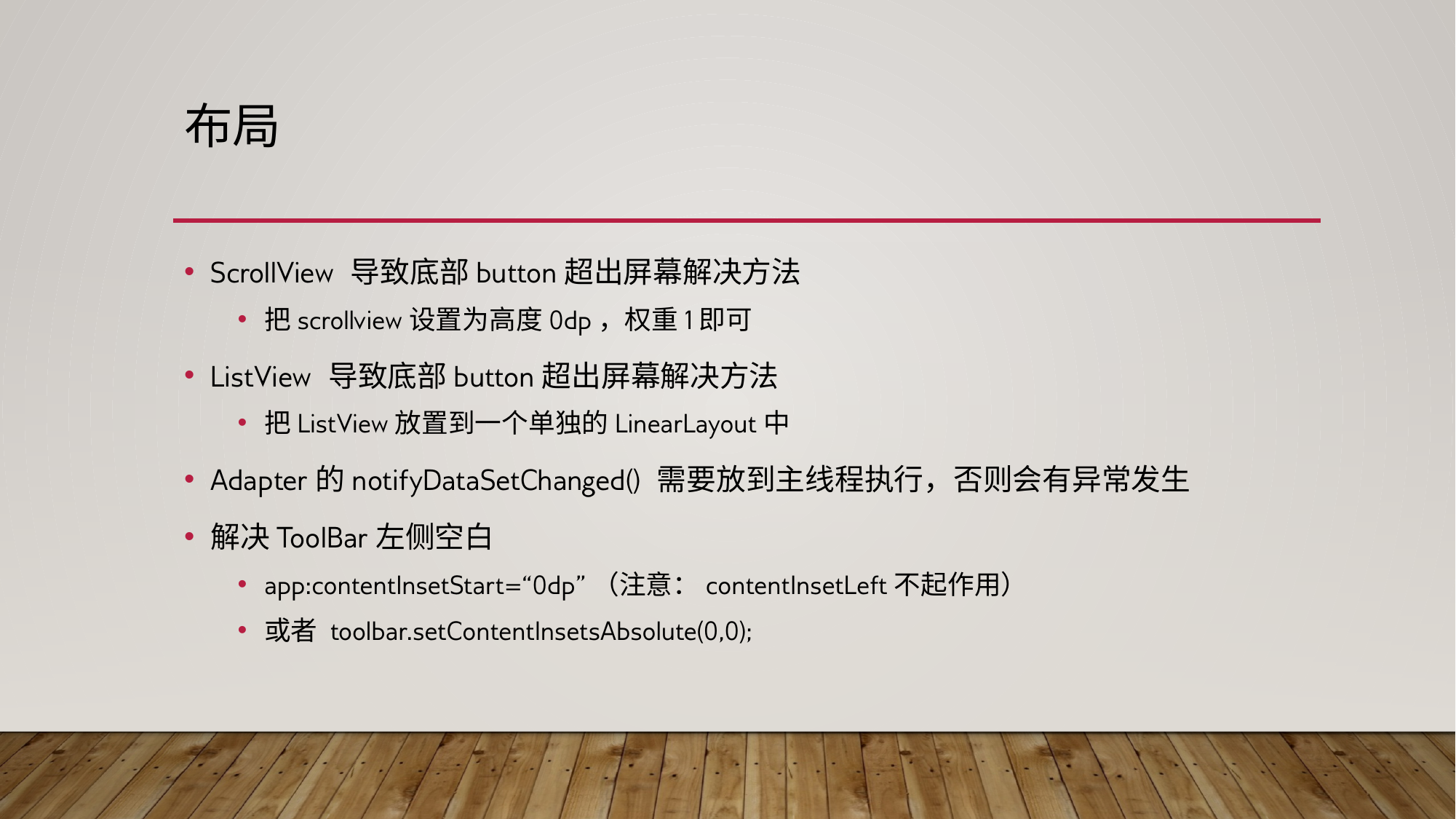

# 布局
ScrollView 导致底部button超出屏幕解决方法
把scrollview设置为高度0dp，权重1即可
ListView 导致底部button超出屏幕解决方法
把ListView放置到一个单独的LinearLayout中
Adapter的notifyDataSetChanged() 需要放到主线程执行，否则会有异常发生
解决ToolBar左侧空白
app:contentInsetStart=“0dp”（注意：contentInsetLeft不起作用）
或者 toolbar.setContentInsetsAbsolute(0,0);